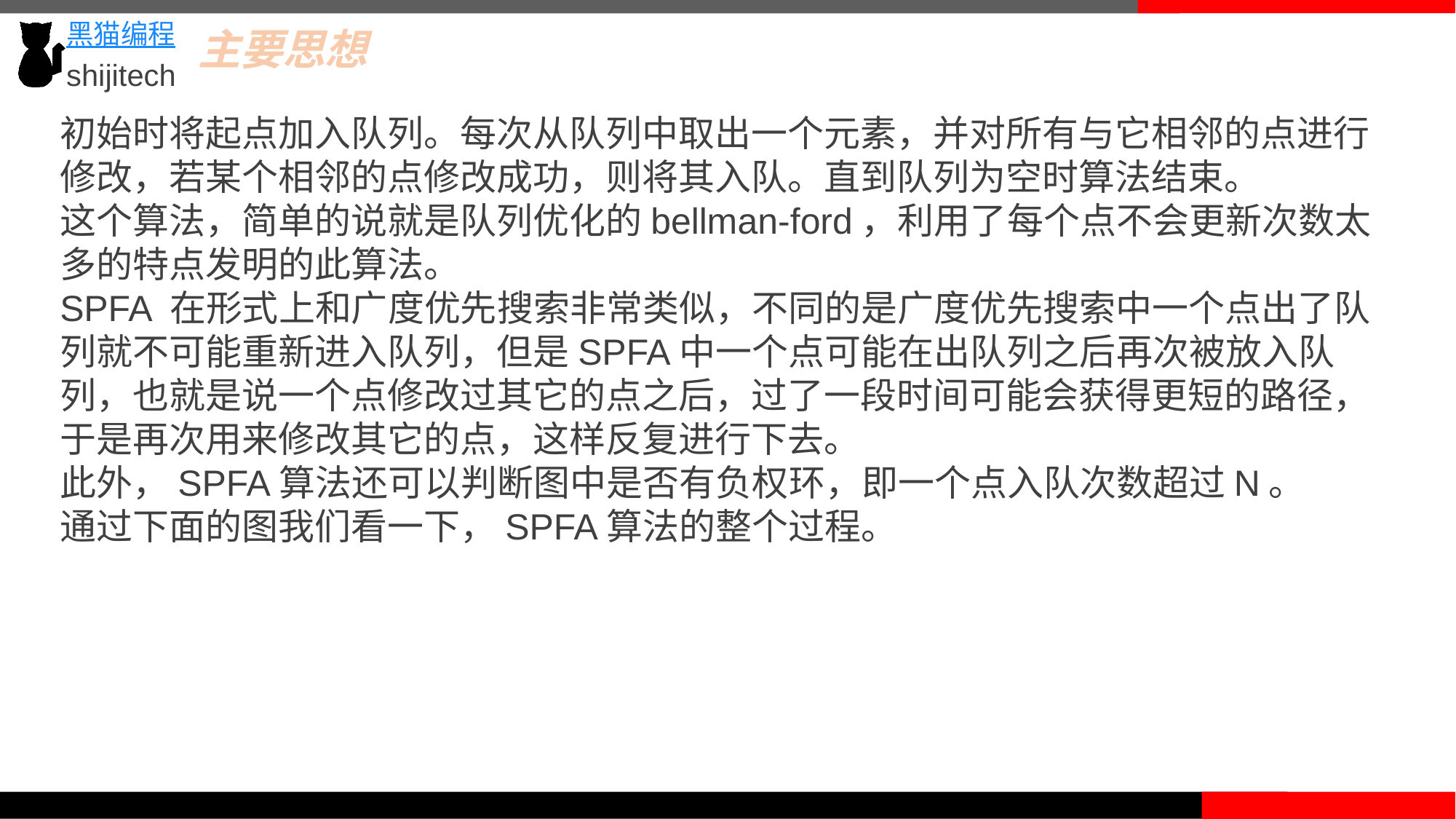

主要思想
初始时将起点加入队列。每次从队列中取出一个元素，并对所有与它相邻的点进行修改，若某个相邻的点修改成功，则将其入队。直到队列为空时算法结束。
这个算法，简单的说就是队列优化的bellman-ford，利用了每个点不会更新次数太多的特点发明的此算法。
SPFA 在形式上和广度优先搜索非常类似，不同的是广度优先搜索中一个点出了队列就不可能重新进入队列，但是SPFA中一个点可能在出队列之后再次被放入队列，也就是说一个点修改过其它的点之后，过了一段时间可能会获得更短的路径，于是再次用来修改其它的点，这样反复进行下去。
此外，SPFA算法还可以判断图中是否有负权环，即一个点入队次数超过N。
通过下面的图我们看一下，SPFA算法的整个过程。